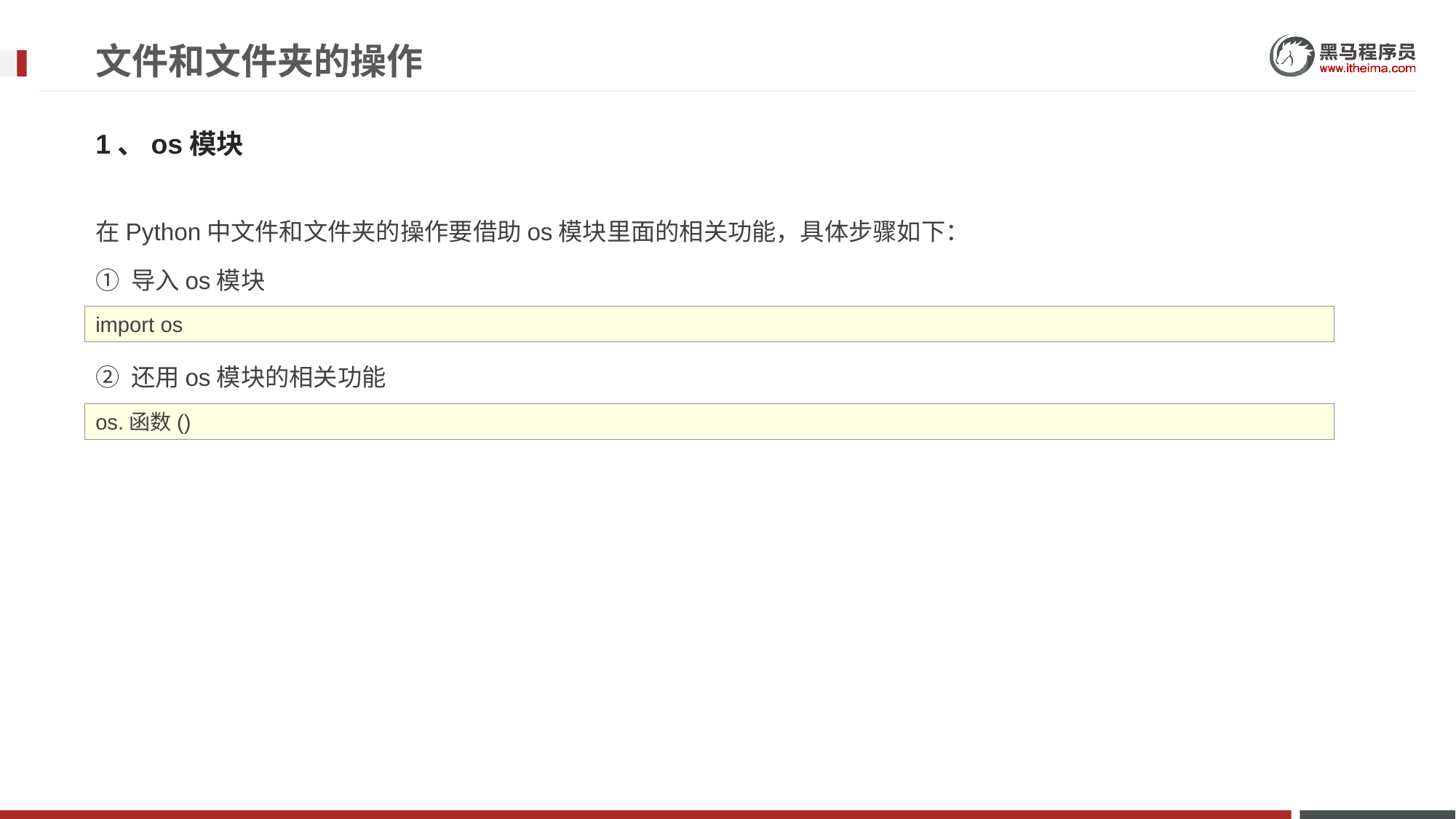

# 文件和文件夹的操作
1、os模块
在Python中文件和文件夹的操作要借助os模块里面的相关功能，具体步骤如下：
① 导入os模块

② 还用os模块的相关功能
import os
os.函数()